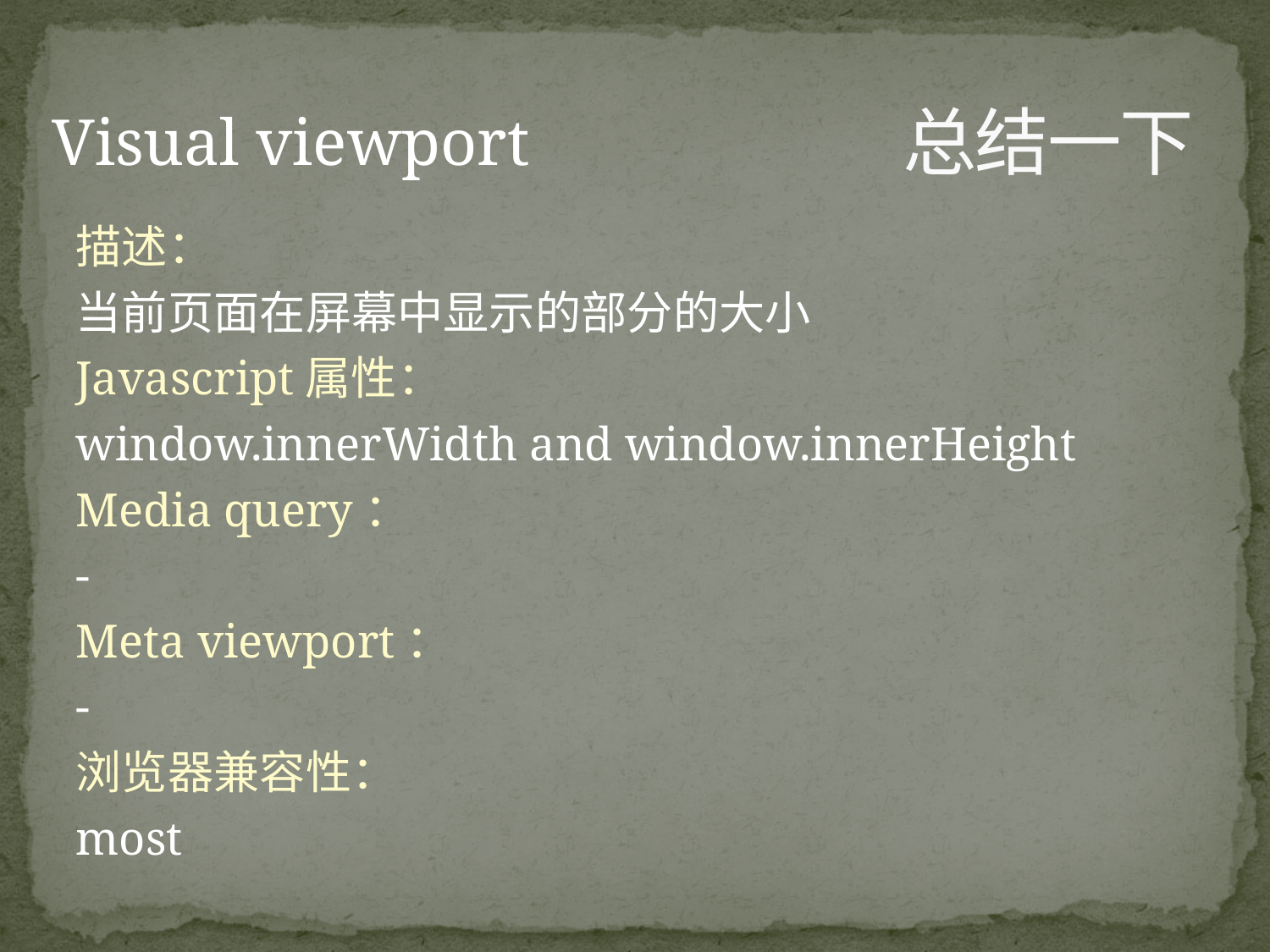

# 总结一下
Visual viewport
描述：
当前页面在屏幕中显示的部分的大小
Javascript属性：
window.innerWidth and window.innerHeight
Media query：
-
Meta viewport：
-
浏览器兼容性：
most